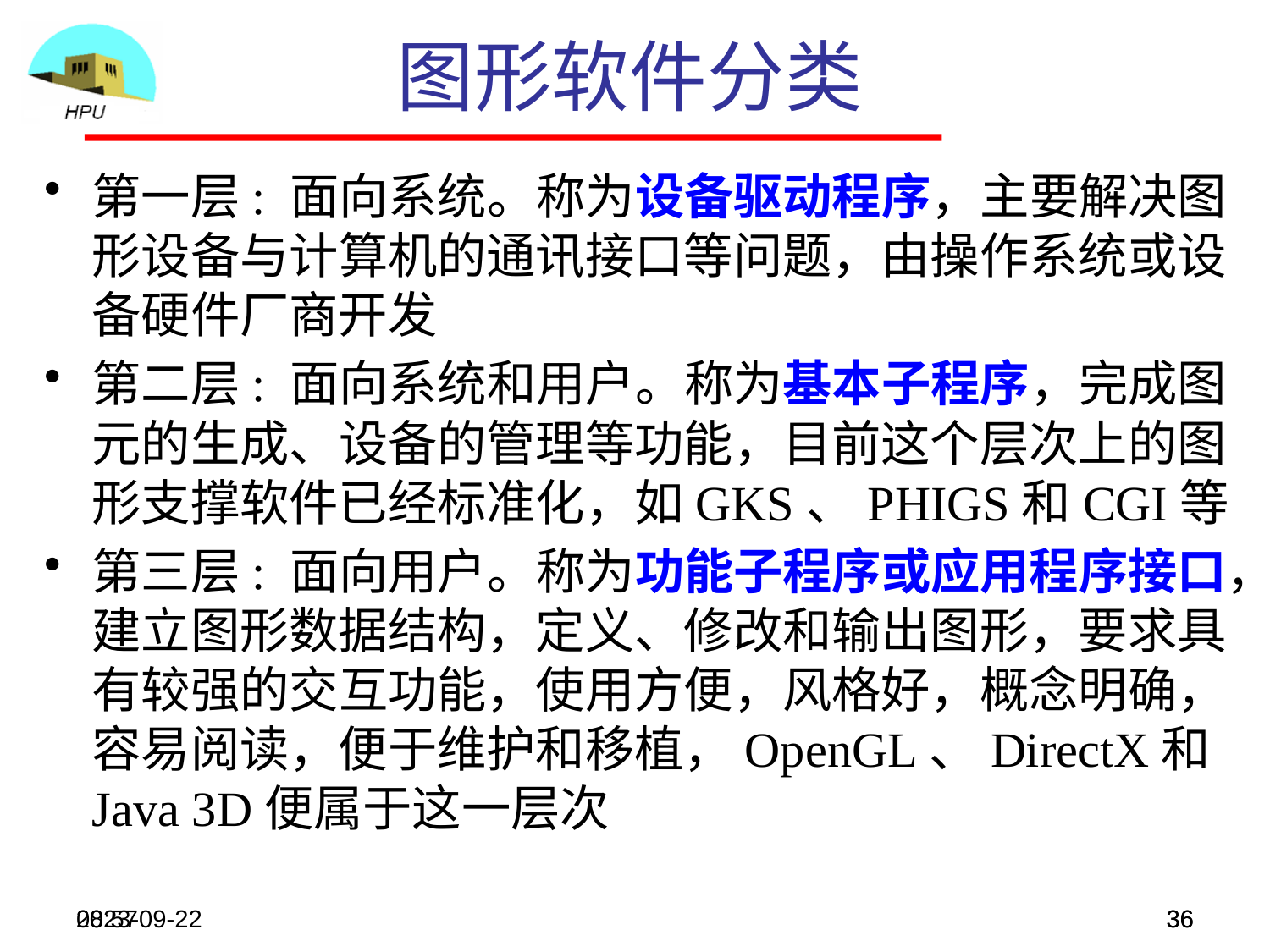

图形软件分类
第一层: 面向系统。称为设备驱动程序，主要解决图形设备与计算机的通讯接口等问题，由操作系统或设备硬件厂商开发
第二层: 面向系统和用户。称为基本子程序，完成图元的生成、设备的管理等功能，目前这个层次上的图形支撑软件已经标准化，如GKS、PHIGS和CGI等
第三层: 面向用户。称为功能子程序或应用程序接口，建立图形数据结构，定义、修改和输出图形，要求具有较强的交互功能，使用方便，风格好，概念明确，容易阅读，便于维护和移植，OpenGL、DirectX和Java 3D便属于这一层次
2023-09-22
08:57
36
36